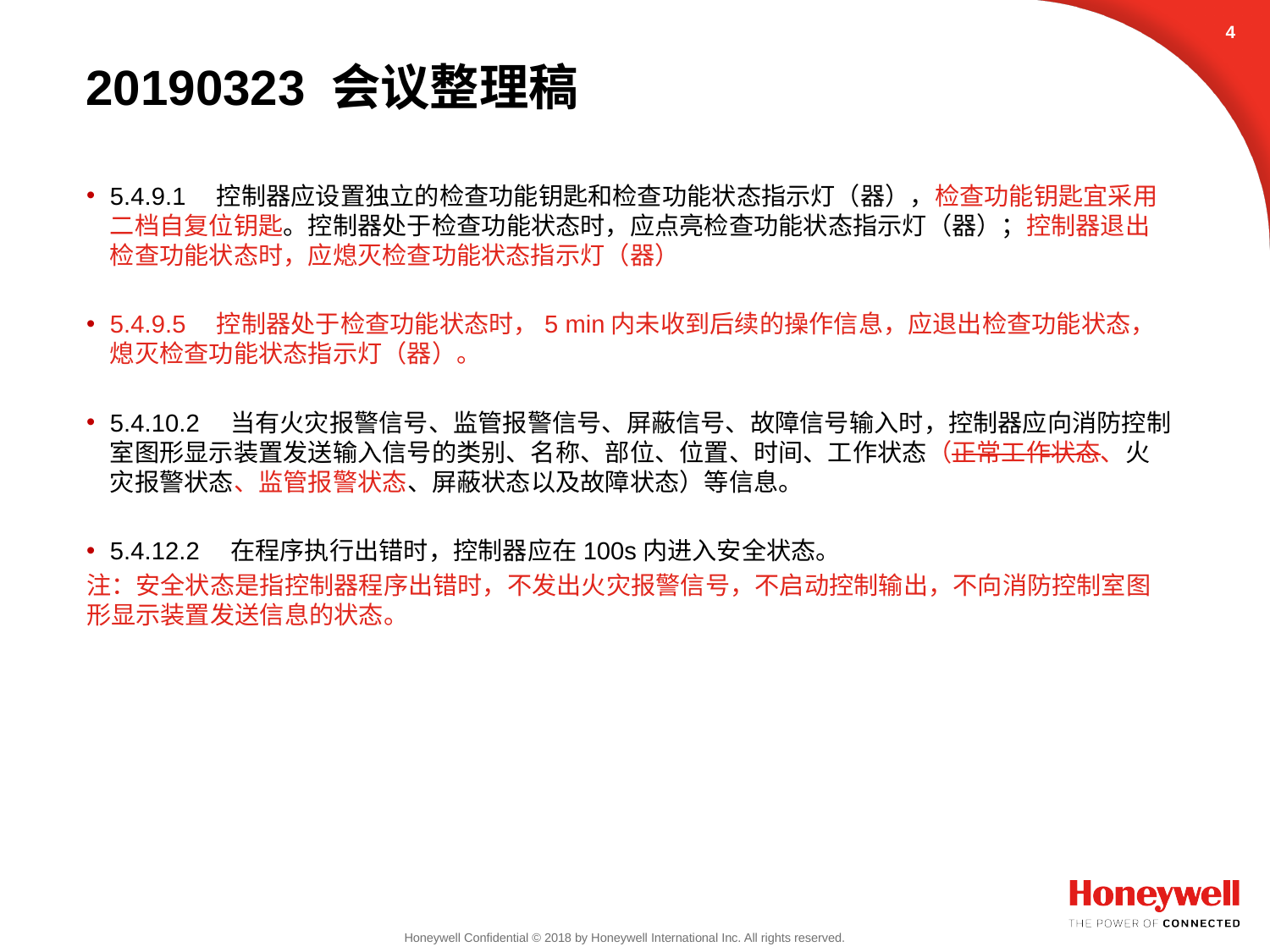

4
# 20190323 会议整理稿

5.4.9.1　控制器应设置独立的检查功能钥匙和检查功能状态指示灯（器），检查功能钥匙宜采用二档自复位钥匙。控制器处于检查功能状态时，应点亮检查功能状态指示灯（器）；控制器退出检查功能状态时，应熄灭检查功能状态指示灯（器）

5.4.9.5　控制器处于检查功能状态时，5 min内未收到后续的操作信息，应退出检查功能状态，熄灭检查功能状态指示灯（器）。

5.4.10.2　当有火灾报警信号、监管报警信号、屏蔽信号、故障信号输入时，控制器应向消防控制室图形显示装置发送输入信号的类别、名称、部位、位置、时间、工作状态（正常工作状态、火灾报警状态、监管报警状态、屏蔽状态以及故障状态）等信息。

5.4.12.2　在程序执行出错时，控制器应在100s内进入安全状态。
注：安全状态是指控制器程序出错时，不发出火灾报警信号，不启动控制输出，不向消防控制室图形显示装置发送信息的状态。